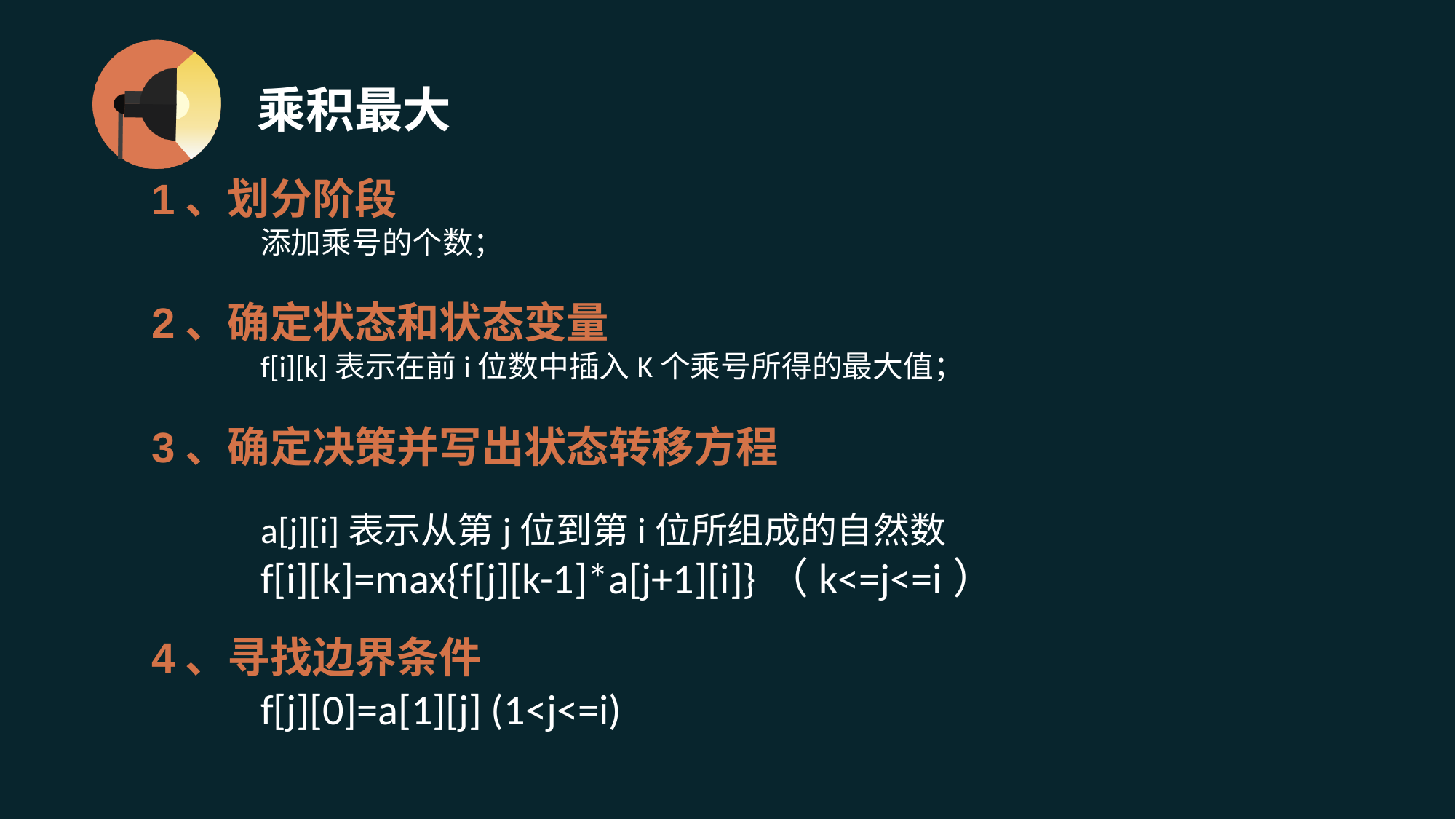

# 乘积最大
1、划分阶段
	添加乘号的个数；

2、确定状态和状态变量
	f[i][k]表示在前i位数中插入K个乘号所得的最大值；

3、确定决策并写出状态转移方程

	a[j][i]表示从第j位到第i位所组成的自然数
	f[i][k]=max{f[j][k-1]*a[j+1][i]}（k<=j<=i）

4、寻找边界条件
	f[j][0]=a[1][j] (1<j<=i)